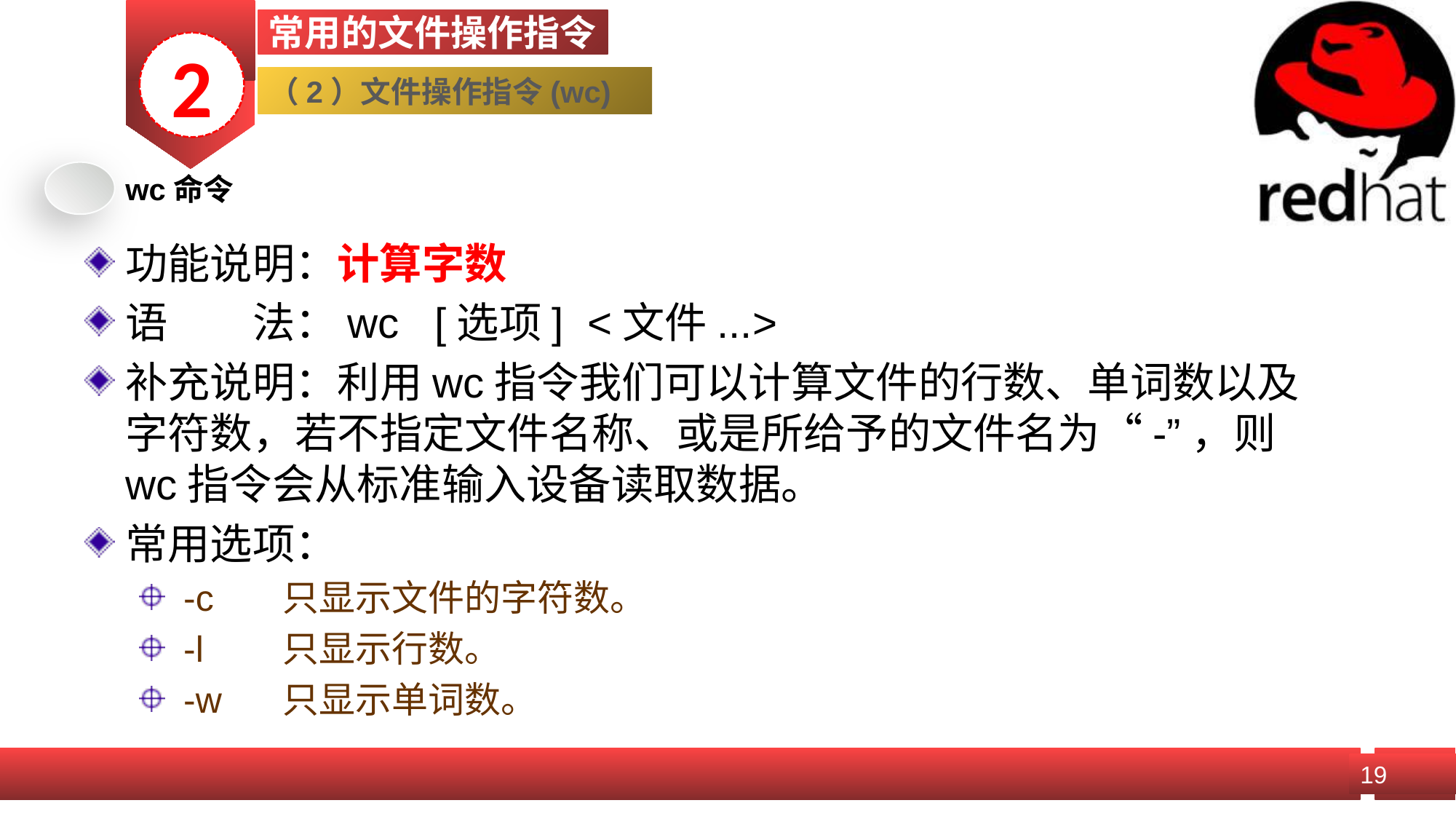

常用的文件操作指令
2
（2）文件操作指令(wc)

wc命令
功能说明：计算字数
语　　法：wc   [选项]  <文件...>
补充说明：利用wc指令我们可以计算文件的行数、单词数以及字符数，若不指定文件名称、或是所给予的文件名为“-”，则wc指令会从标准输入设备读取数据。
常用选项：
 -c	只显示文件的字符数。
 -l	只显示行数。
 -w	只显示单词数。